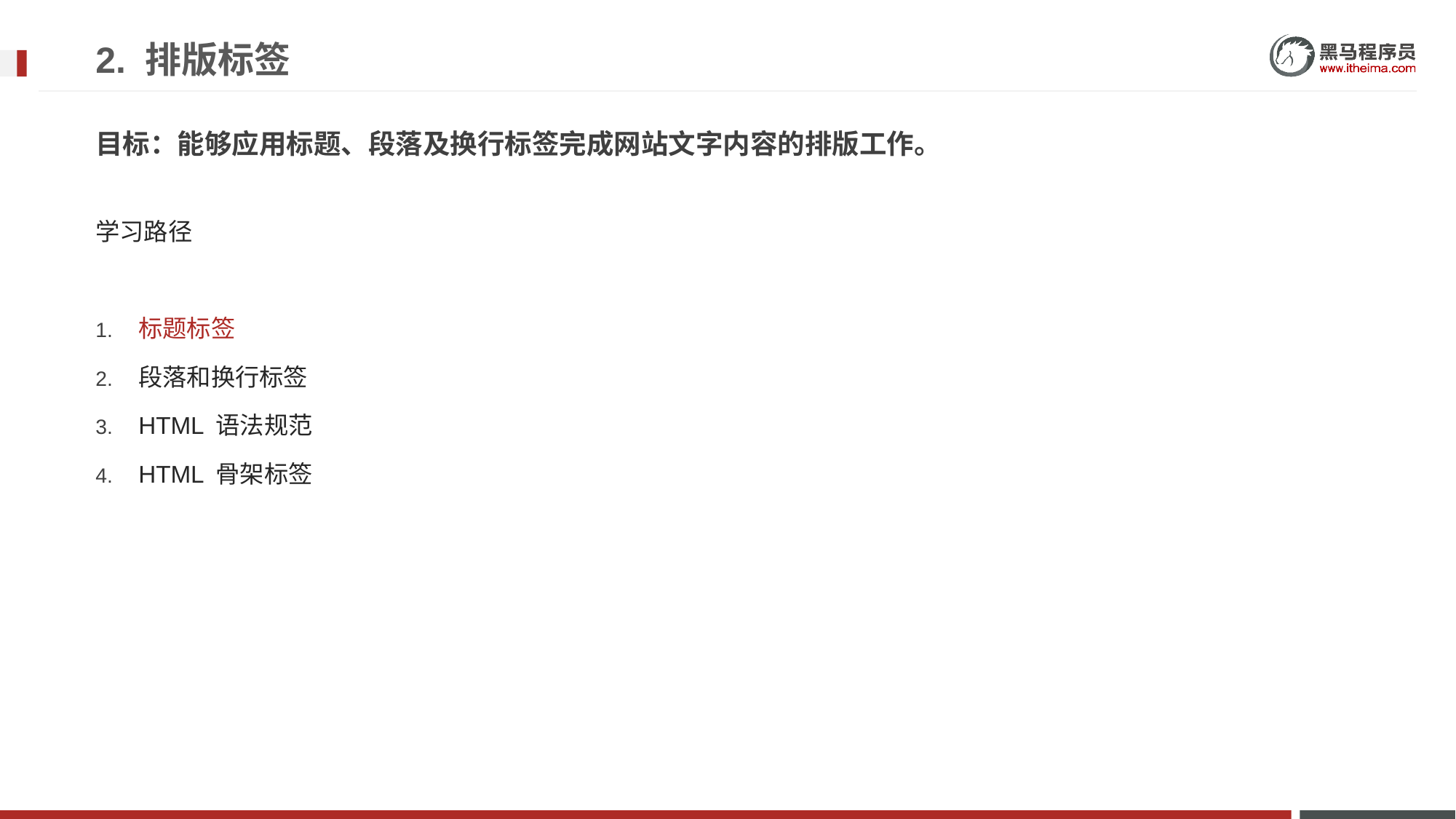

# 2. 排版标签
目标：能够应用标题、段落及换行标签完成网站文字内容的排版工作。
学习路径

标题标签
段落和换行标签
HTML 语法规范
HTML 骨架标签